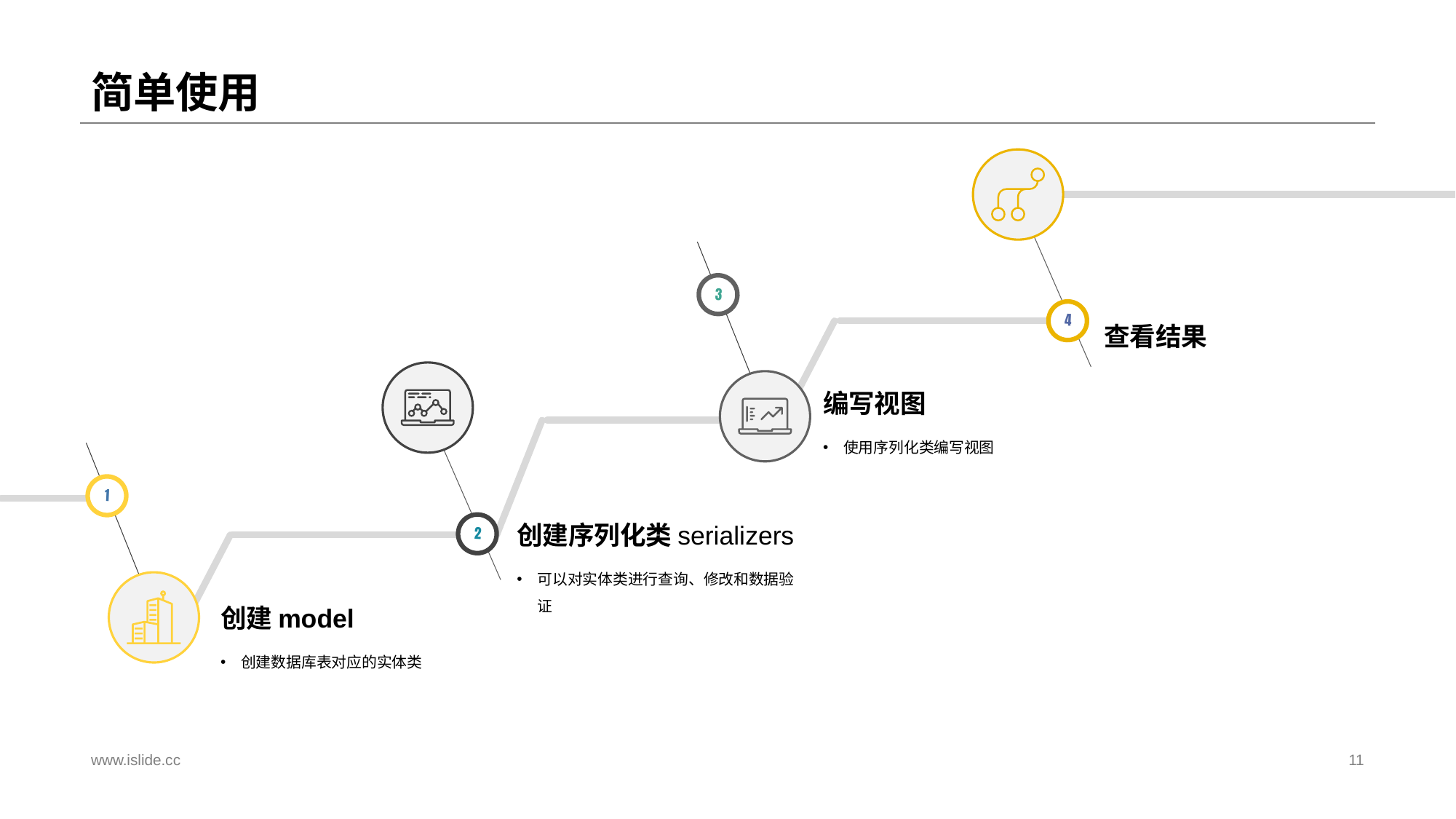

# 简单使用

3
4
查看结果

编写视图

使用序列化类编写视图
1
创建序列化类serializers
2
可以对实体类进行查询、修改和数据验证

创建model
创建数据库表对应的实体类
www.islide.cc
11